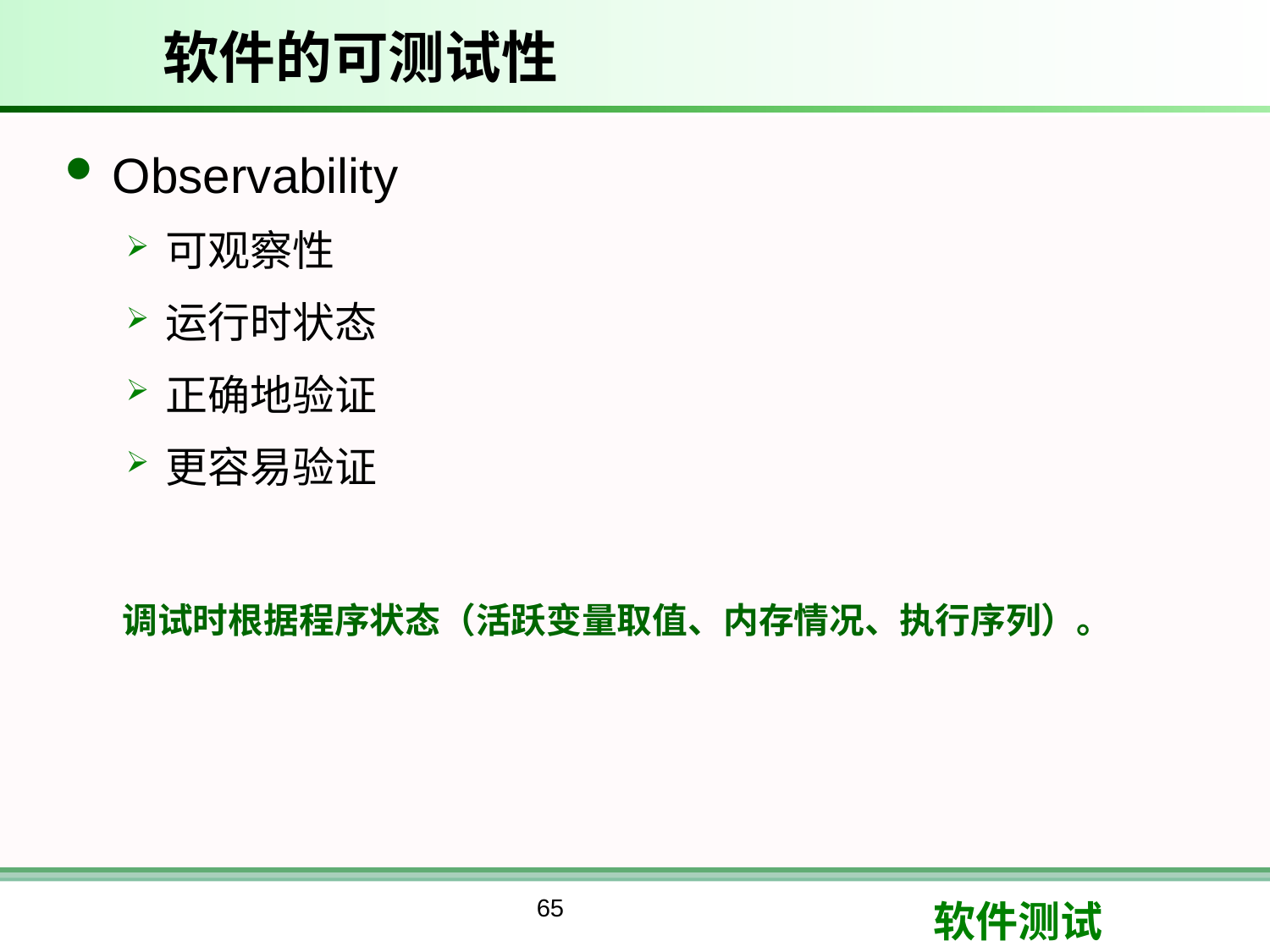

# 软件的可测试性
Observability
可观察性
运行时状态
正确地验证
更容易验证
调试时根据程序状态（活跃变量取值、内存情况、执行序列）。
65